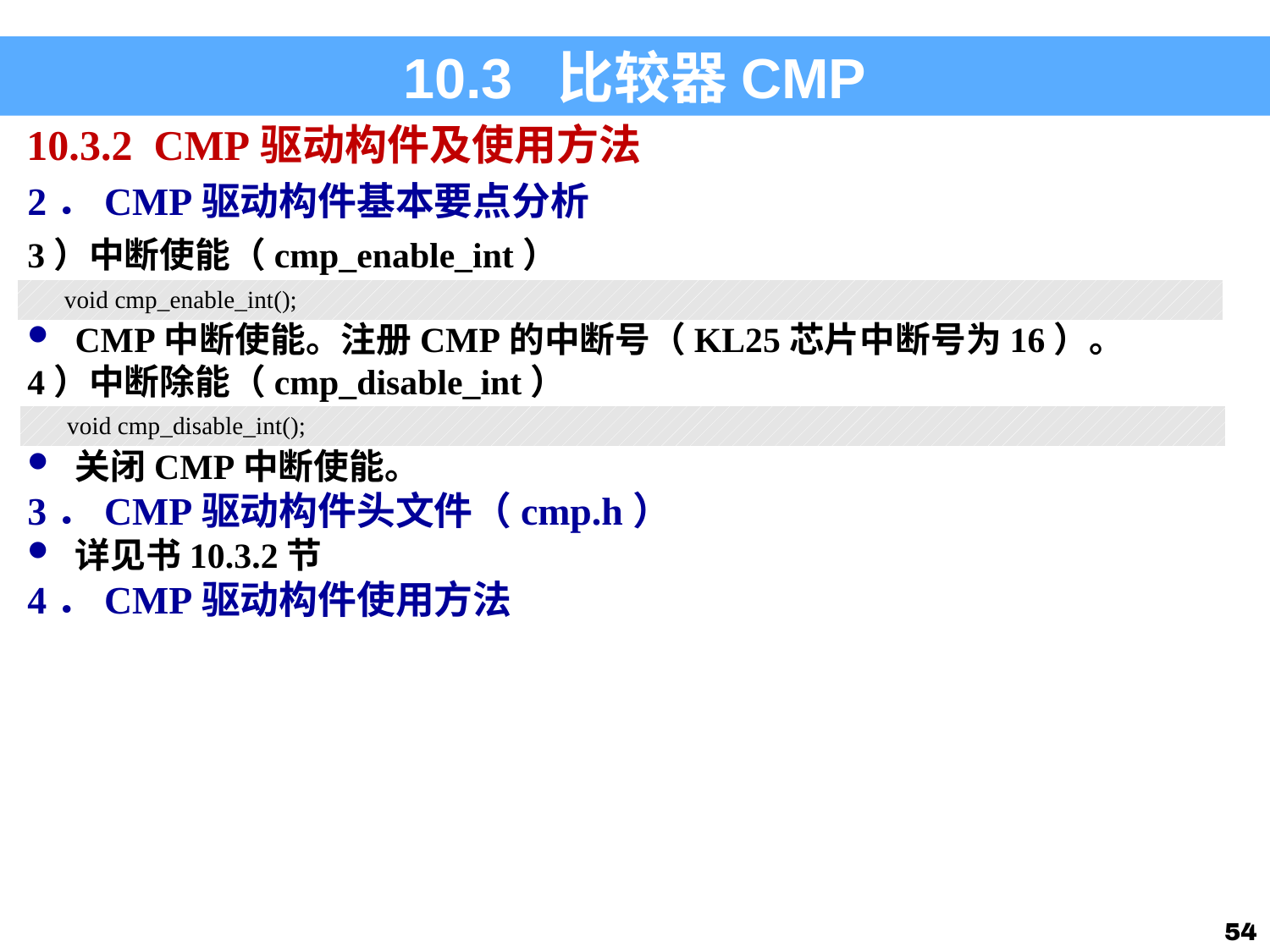

10.3  比较器CMP
10.3.2  CMP驱动构件及使用方法
2．CMP驱动构件基本要点分析
3）中断使能（cmp_enable_int）

CMP中断使能。注册CMP的中断号（KL25芯片中断号为16）。
4）中断除能（cmp_disable_int）

关闭CMP中断使能。
3．CMP驱动构件头文件（cmp.h）
详见书10.3.2节
4．CMP驱动构件使用方法

| void cmp\_enable\_int(); |
| --- |
| void cmp\_disable\_int(); |
| --- |
54